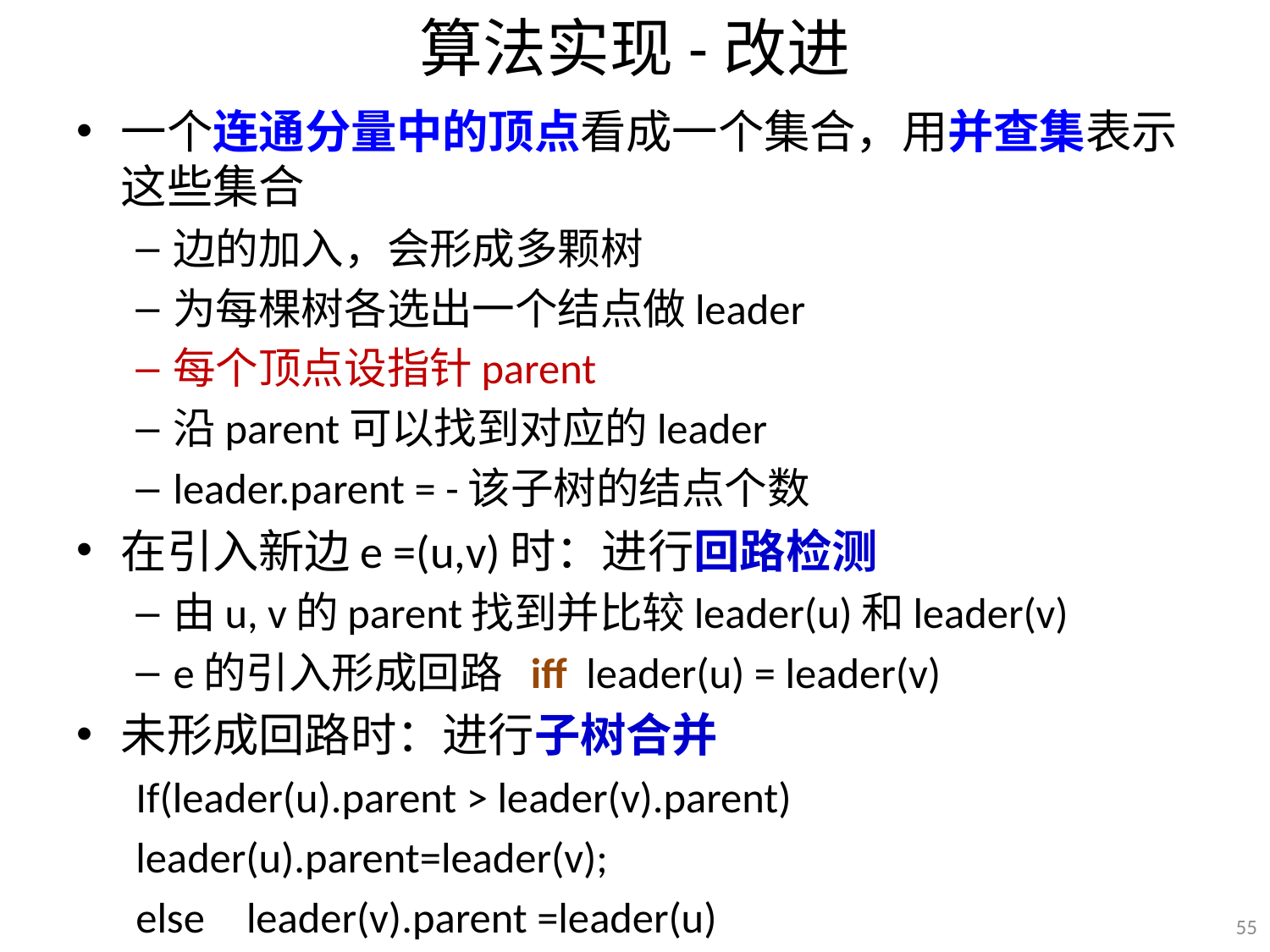

# 算法实现-改进
一个连通分量中的顶点看成一个集合，用并查集表示这些集合
边的加入，会形成多颗树
为每棵树各选出一个结点做leader
每个顶点设指针parent
沿parent可以找到对应的leader
leader.parent = -该子树的结点个数
在引入新边e =(u,v)时：进行回路检测
由u, v的parent找到并比较leader(u)和leader(v)
e的引入形成回路  iff  leader(u) = leader(v)
未形成回路时：进行子树合并
If(leader(u).parent > leader(v).parent)
		leader(u).parent=leader(v);
else 	leader(v).parent =leader(u)

55